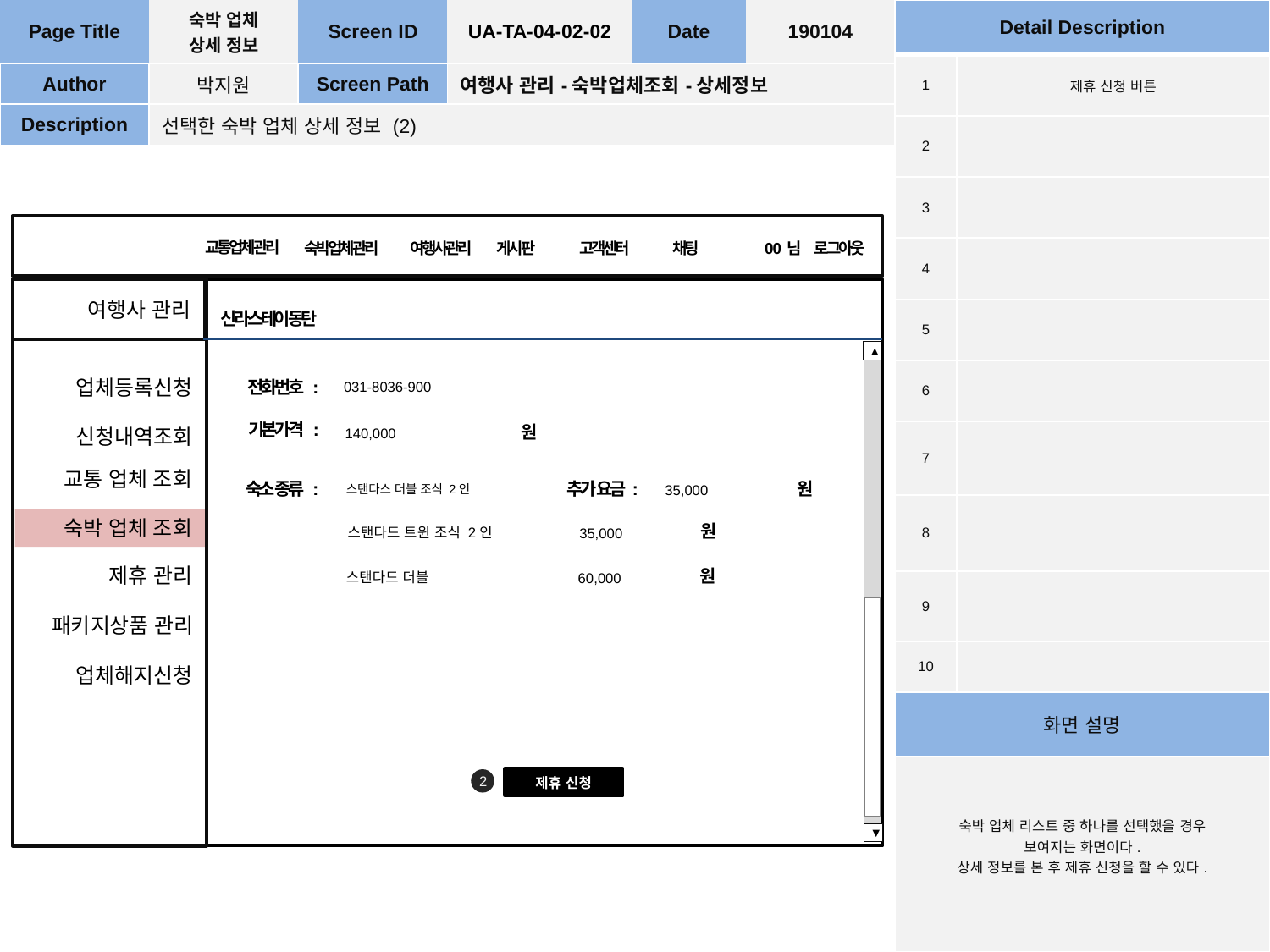

| Page Title | 숙박 업체 상세 정보 | Screen ID | UA-TA-04-02-02 | Date | 190104 |
| --- | --- | --- | --- | --- | --- |
| Author | 박지원 | Screen Path | 여행사 관리-숙박업체조회-상세정보 |  |  |
| Description | 선택한 숙박 업체 상세 정보 (2) |  |  |  |  |
| Detail Description |  |
| --- | --- |
| 1 | 제휴 신청 버튼 |
| 2 |  |
| 3 |  |
| 4 |  |
| 5 |  |
| 6 |  |
| 7 |  |
| 8 |  |
| 9 |  |
| 10 |  |
| 화면 설명 |  |
| 숙박 업체 리스트 중 하나를 선택했을 경우 보여지는 화면이다. 상세 정보를 본 후 제휴 신청을 할 수 있다. |  |

교통업체관리
게시판
고객센터
채팅
0 0 님
로그아웃
숙박업체관리
여행사관리

여행사 관리
신라스테이동탄
▲
업체등록신청
전화번호  :
031-8036-900
기본가격  :
원
신청내역조회
140,000
교통 업체 조회
숙소 종류  :
추가 요금 :
원
스탠다스 더블 조식 2인
35,000
숙박 업체 조회
원
스탠다드 트윈 조식 2인
35,000
제휴 관리
원
스탠다드 더블
60,000

패키지상품 관리
업체해지신청

2

제휴 신청
▼